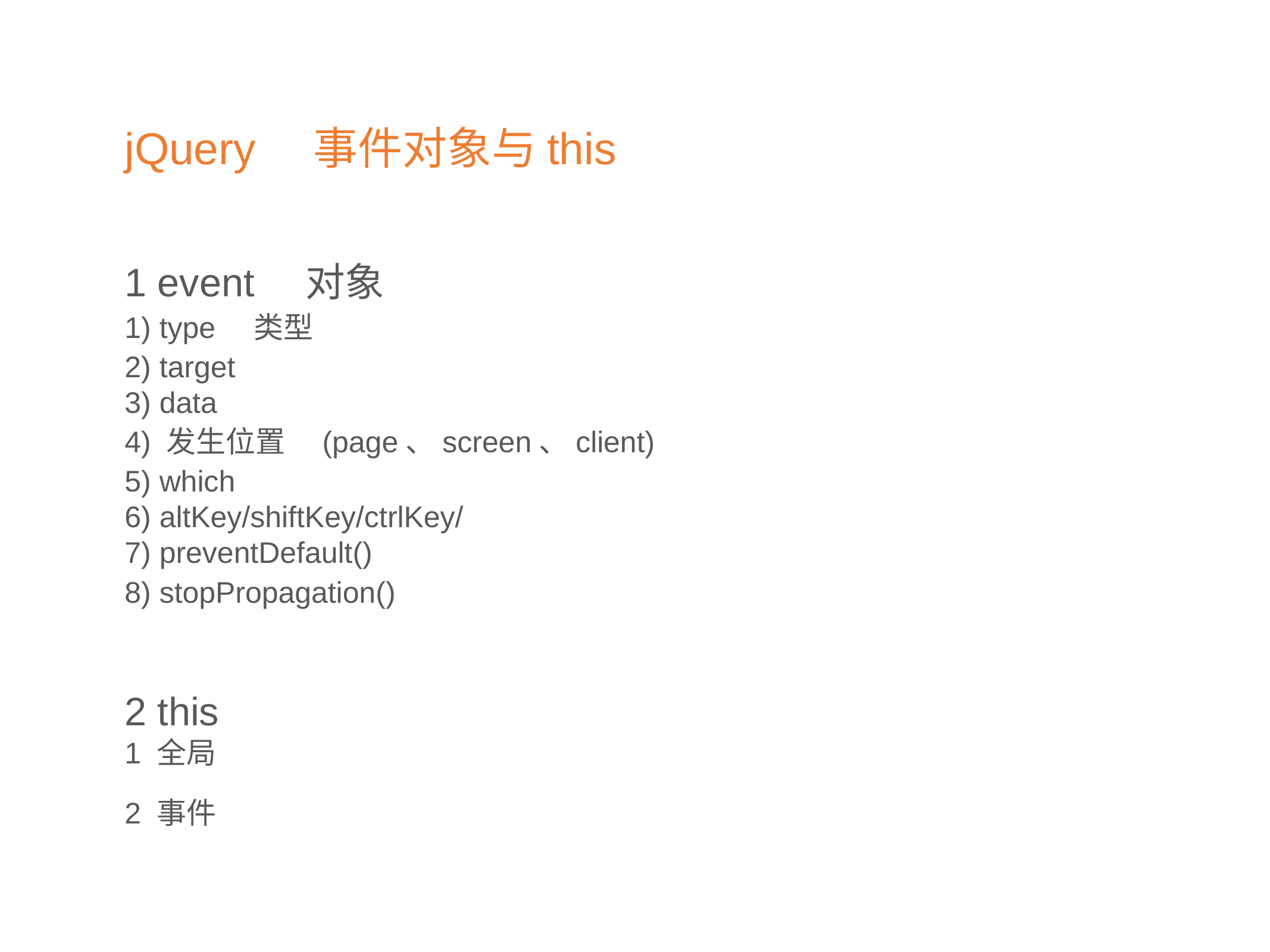

jQuery  事件对象与this

1 event  对象 
1) type  类型   
2) target    
3) data   
4) 发生位置  (page、screen、client) 
5) which  
6) altKey/shiftKey/ctrlKey/  
7) preventDefault()
8) stopPropagation()

2 this  
1 全局 
2 事件 